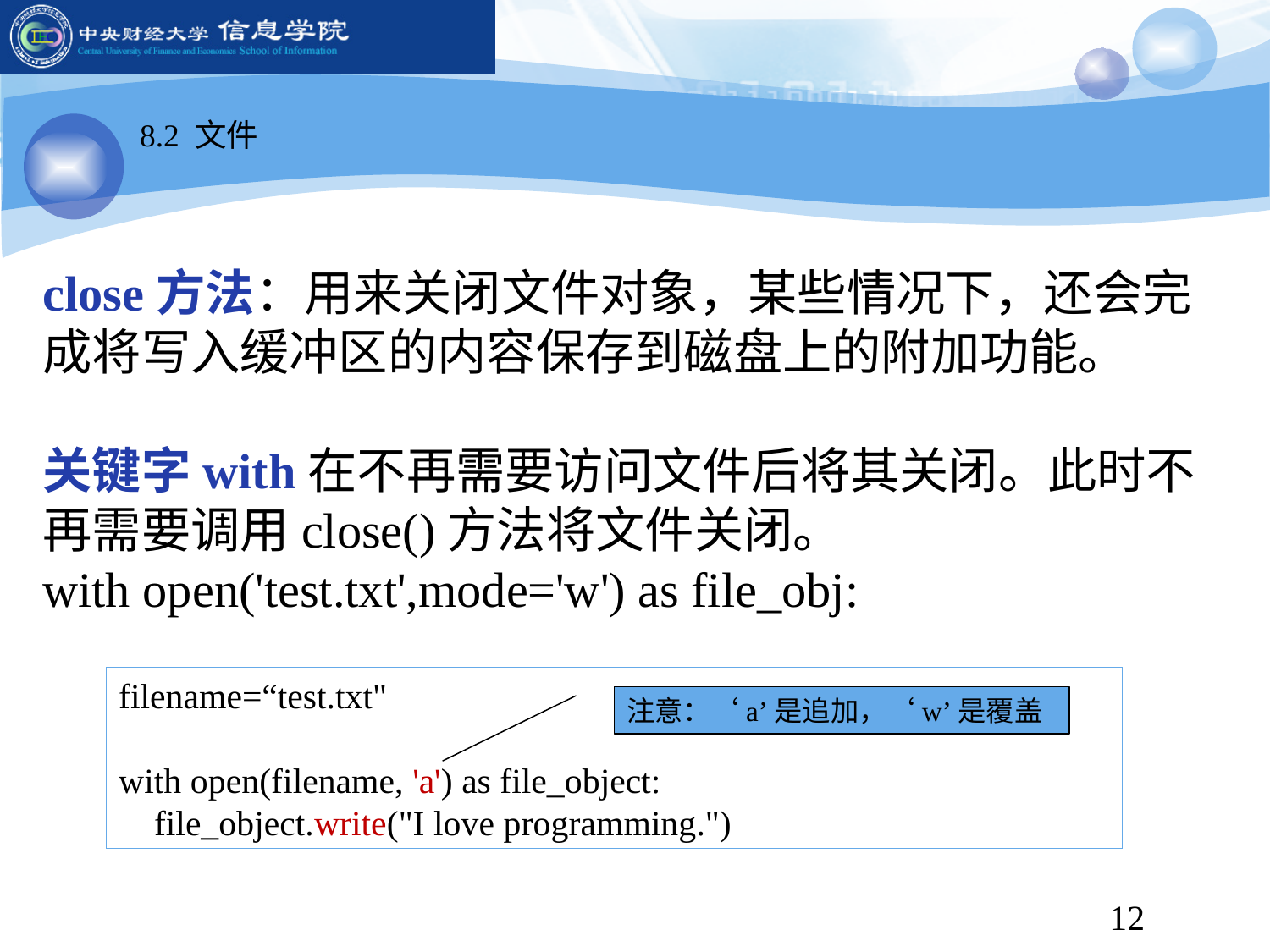

8.2 文件
close方法：用来关闭文件对象，某些情况下，还会完成将写入缓冲区的内容保存到磁盘上的附加功能。

关键字with在不再需要访问文件后将其关闭。此时不再需要调用close()方法将文件关闭。
with open('test.txt',mode='w') as file_obj:
filename=“test.txt"

with open(filename, 'a') as file_object:
    file_object.write("I love programming.")
注意：‘a’是追加，‘w’是覆盖